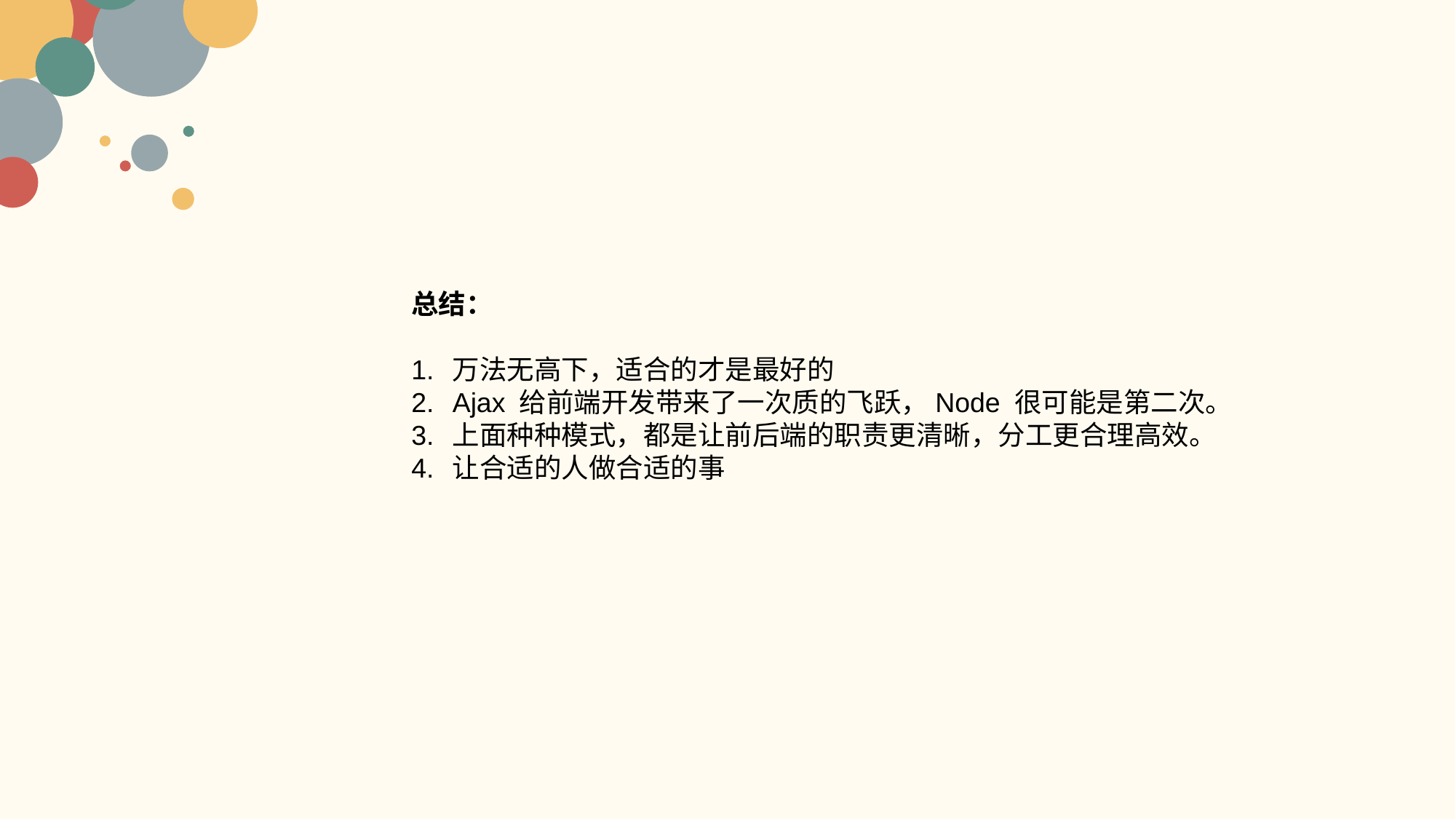

总结：

万法无高下，适合的才是最好的
Ajax 给前端开发带来了一次质的飞跃，Node 很可能是第二次。
上面种种模式，都是让前后端的职责更清晰，分工更合理高效。
让合适的人做合适的事